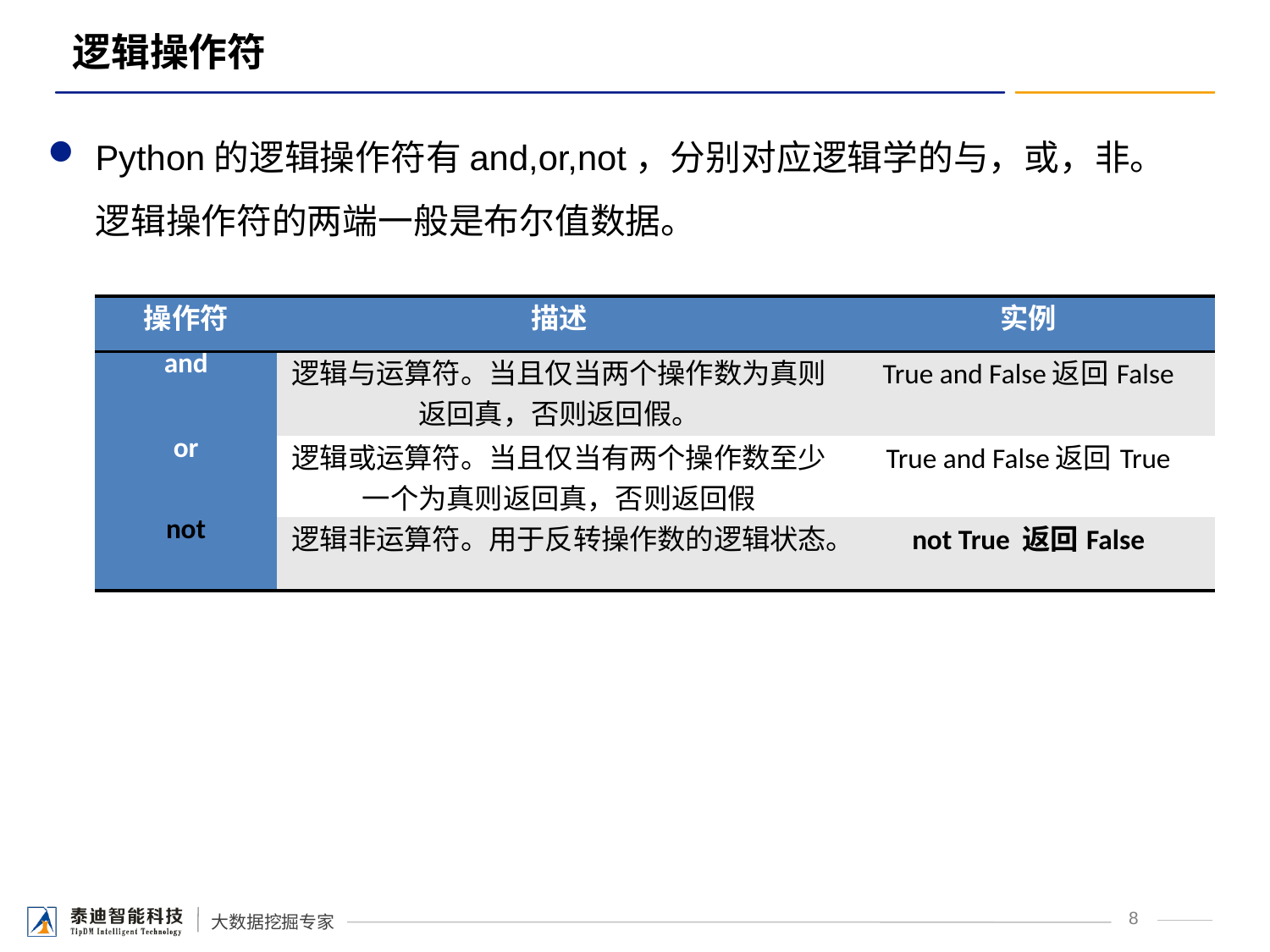

# 逻辑操作符
Python的逻辑操作符有and,or,not，分别对应逻辑学的与，或，非。逻辑操作符的两端一般是布尔值数据。
| 操作符 | 描述 | 实例 |
| --- | --- | --- |
| and | 逻辑与运算符。当且仅当两个操作数为真则返回真，否则返回假。 | True and False返回False |
| or | 逻辑或运算符。当且仅当有两个操作数至少一个为真则返回真，否则返回假 | True and False返回True |
| not | 逻辑非运算符。用于反转操作数的逻辑状态。 | not True 返回False |